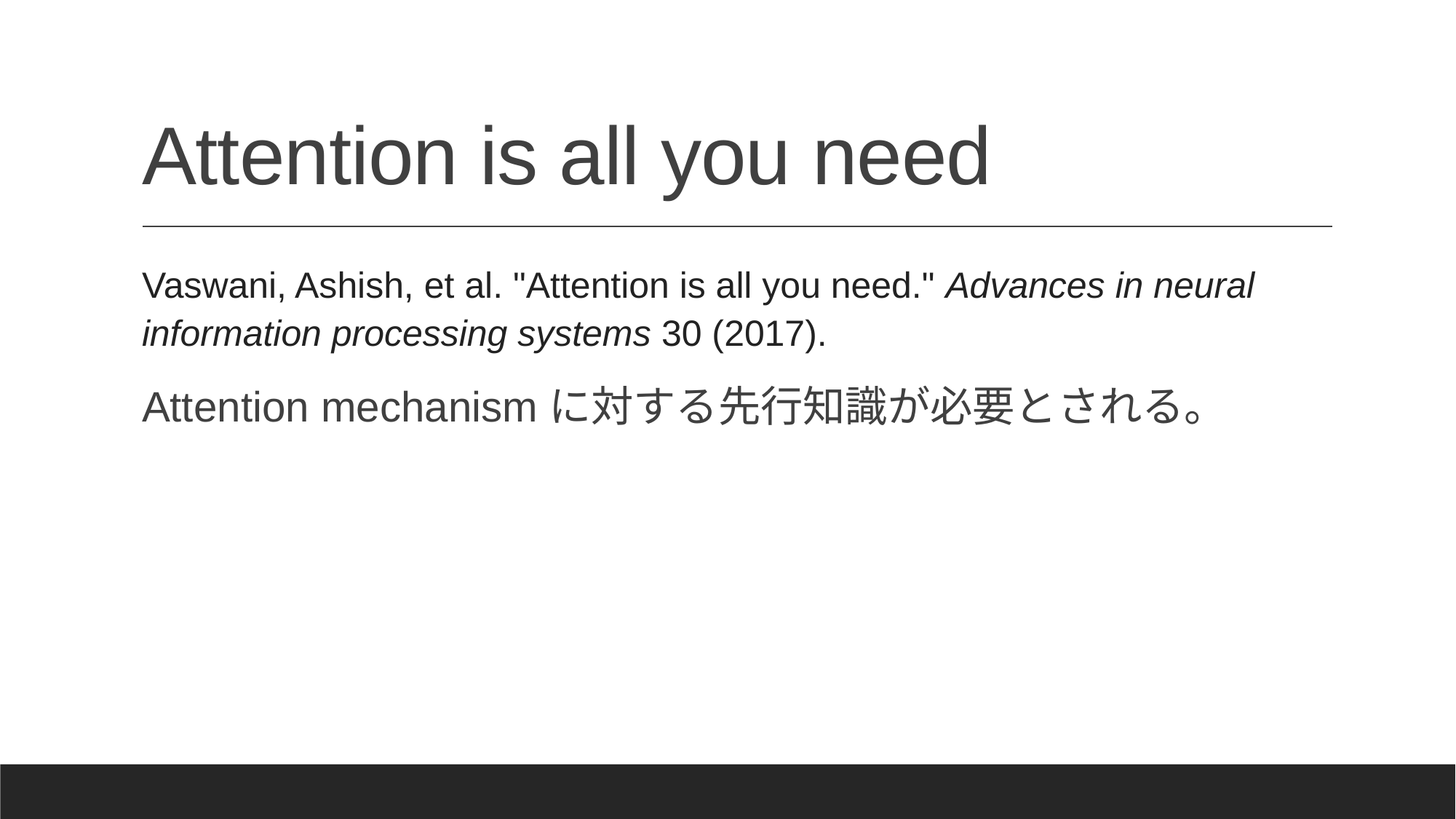

# Attention is all you need
Vaswani, Ashish, et al. "Attention is all you need." Advances in neural information processing systems 30 (2017).
Attention mechanismに対する先行知識が必要とされる。